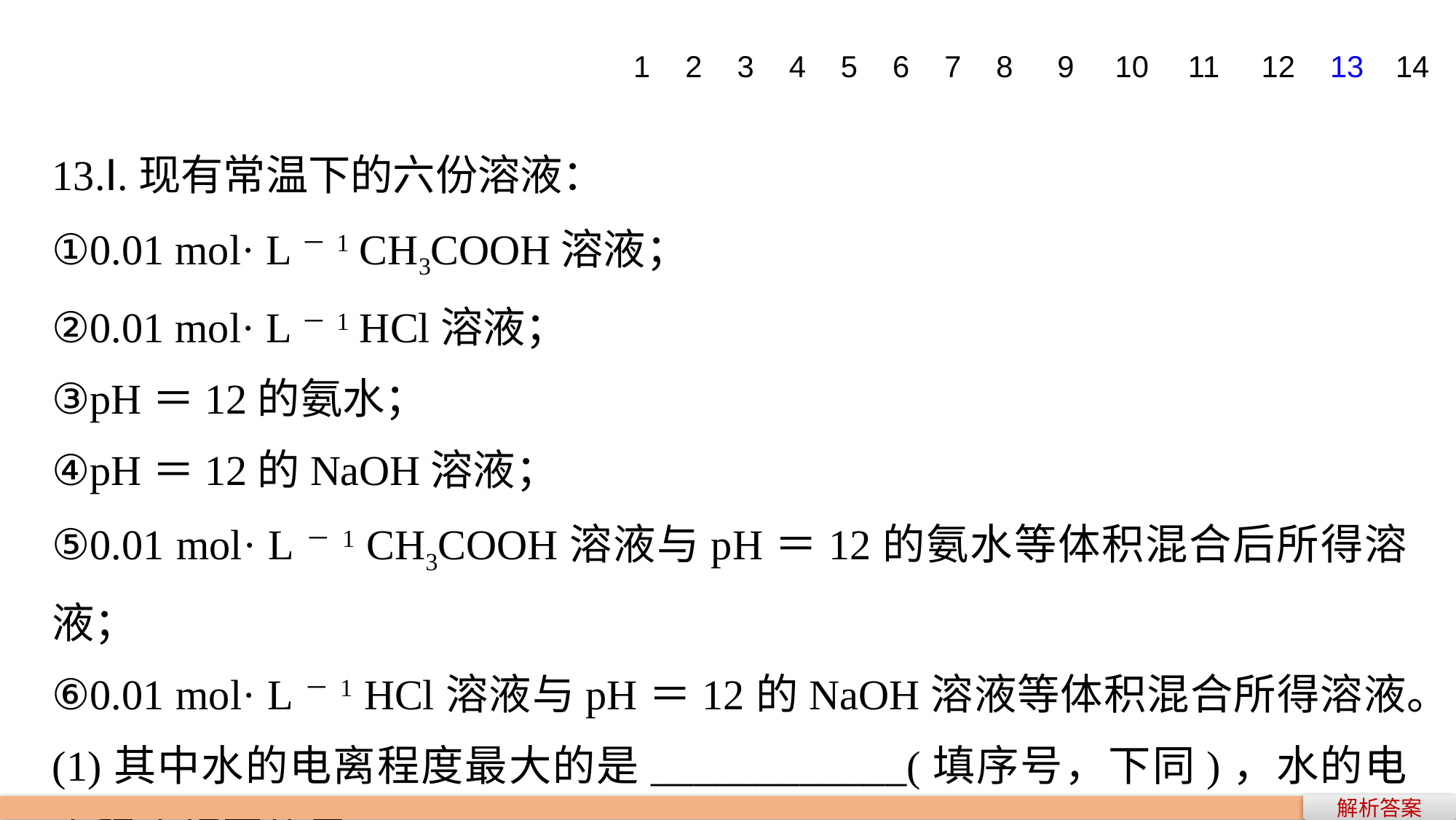

1
2
3
4
5
6
7
8
9
10
11
12
13
14
13.Ⅰ.现有常温下的六份溶液：
①0.01 mol· L－1 CH3COOH溶液；
②0.01 mol· L－1 HCl溶液；
③pH＝12的氨水；
④pH＝12的NaOH溶液；
⑤0.01 mol· L－1 CH3COOH溶液与pH＝12的氨水等体积混合后所得溶液；
⑥0.01 mol· L－1 HCl溶液与pH＝12的NaOH溶液等体积混合所得溶液。
(1)其中水的电离程度最大的是____________(填序号，下同)，水的电离程度相同的是____________。
解析答案